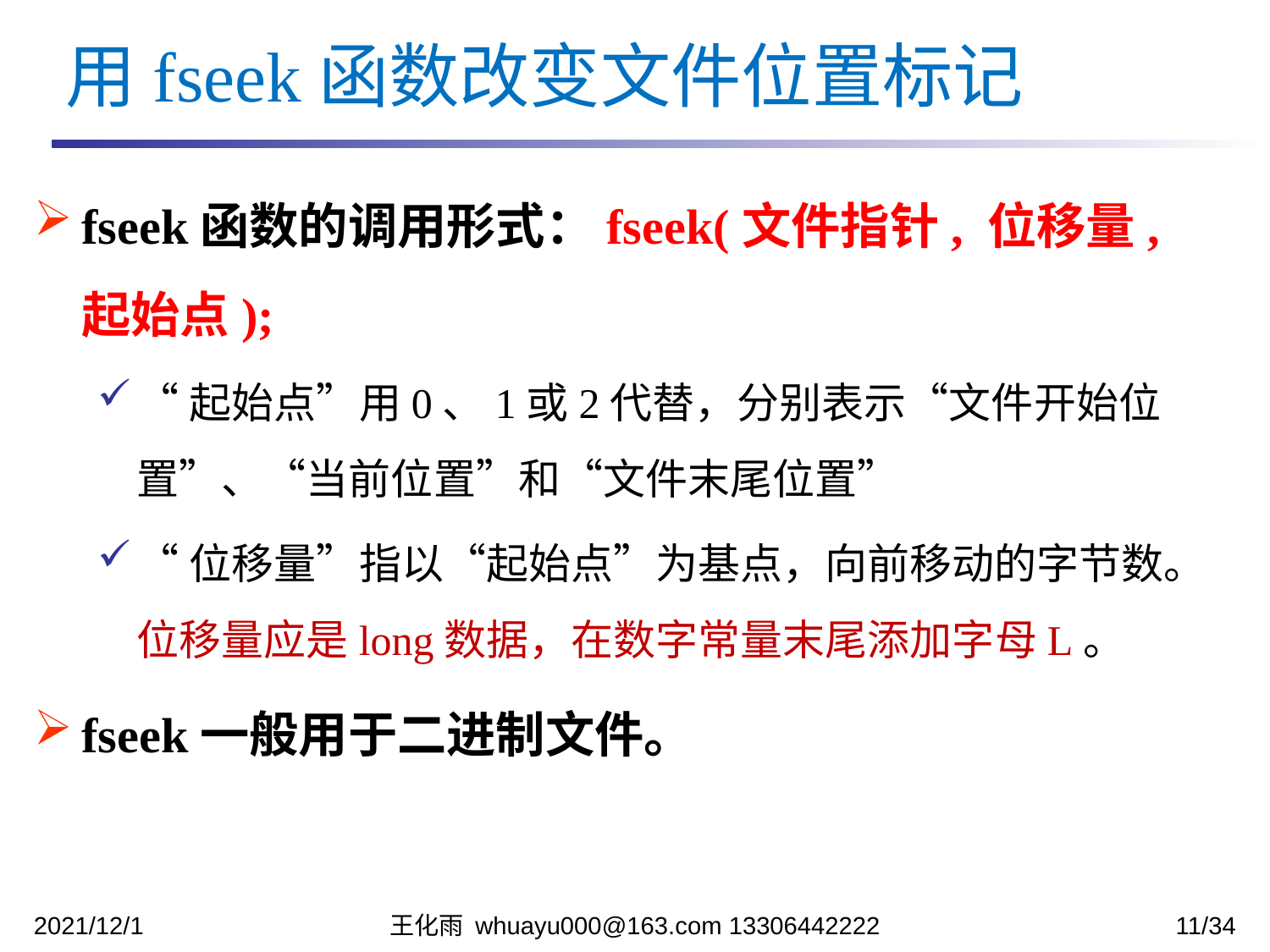

用fseek函数改变文件位置标记
fseek函数的调用形式：fseek(文件指针, 位移量, 起始点);
“起始点”用0、1或2代替，分别表示“文件开始位置”、“当前位置”和“文件末尾位置”
“位移量”指以“起始点”为基点，向前移动的字节数。位移量应是long数据，在数字常量末尾添加字母L。
fseek一般用于二进制文件。

2021/12/1
王化雨 whuayu000@163.com 13306442222
11/34